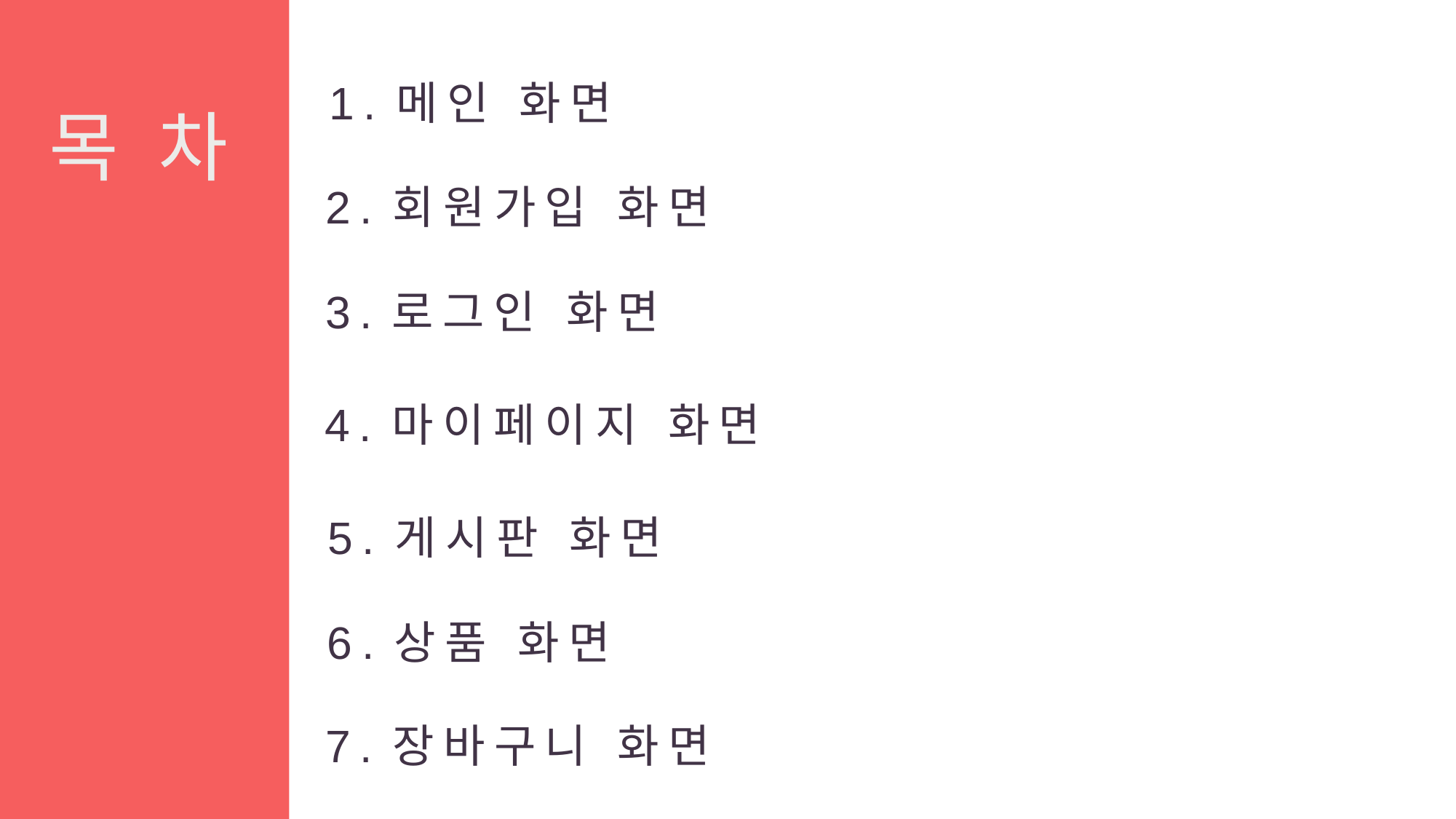

1.메인 화면
목 차
2.회원가입 화면
3.로그인 화면
4.마이페이지 화면
5.게시판 화면
6.상품 화면
7.장바구니 화면